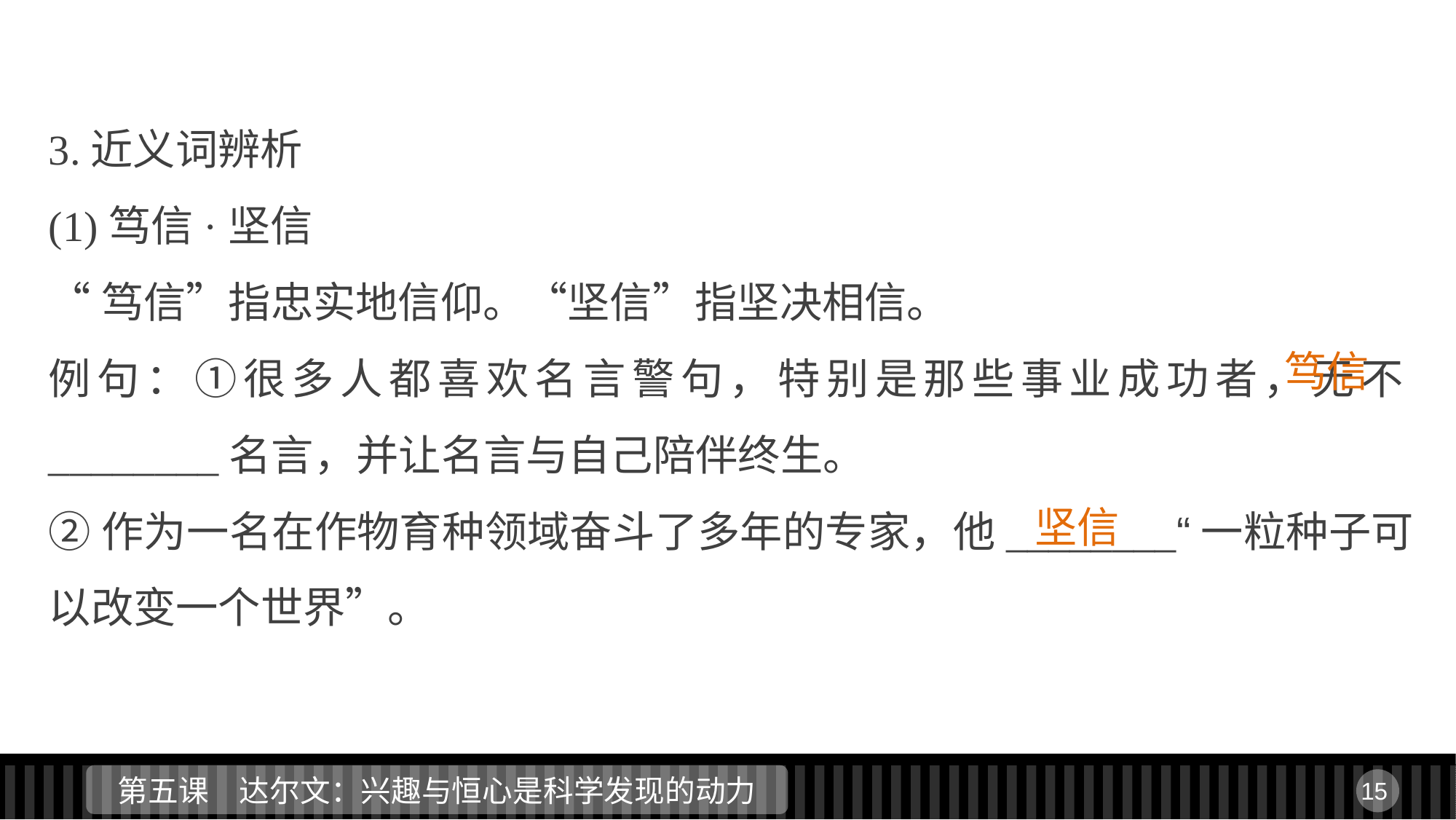

3.近义词辨析
(1)笃信·坚信
“笃信”指忠实地信仰。“坚信”指坚决相信。
例句：①很多人都喜欢名言警句，特别是那些事业成功者，无不________名言，并让名言与自己陪伴终生。
②作为一名在作物育种领域奋斗了多年的专家，他________“一粒种子可以改变一个世界”。
笃信
坚信